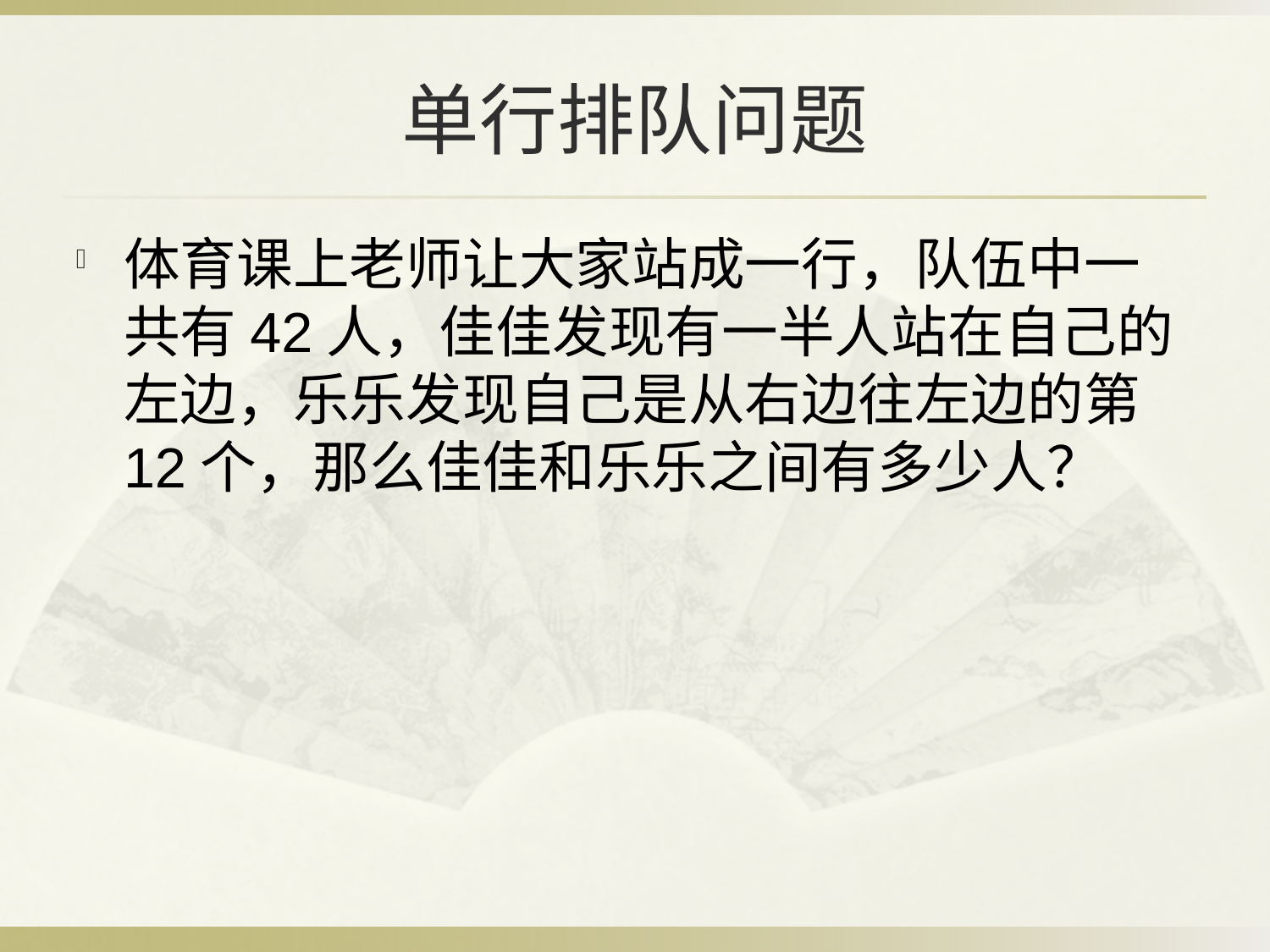

# 单行排队问题
体育课上老师让大家站成一行，队伍中一共有42人，佳佳发现有一半人站在自己的左边，乐乐发现自己是从右边往左边的第12个，那么佳佳和乐乐之间有多少人？